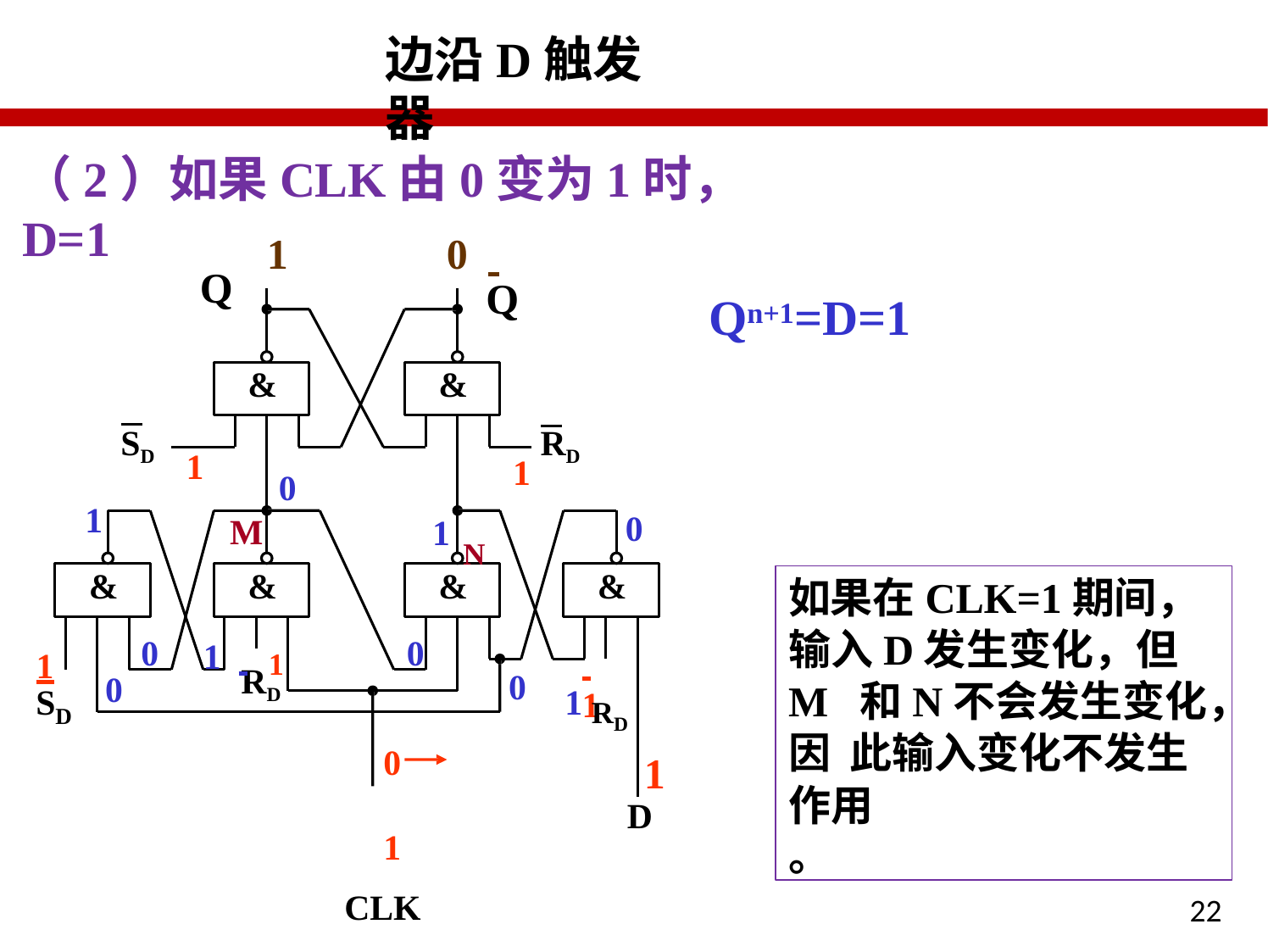

# 边沿D触发器
（2）如果CLK由0变为1时，D=1
1	0
Q
Q
Qn+1=D=1

&
&

SD
RD

1

1
0
1 N
1

0
M

&
&
&
&

如果在CLK=1期间，  输入D发生变化，但M  和N不会发生变化，因  此输入变化不发生作用
。

1   	1
0
0
 	1
1

RD

1 RD
0
0

S

D

0	1
CLK
1

D
22